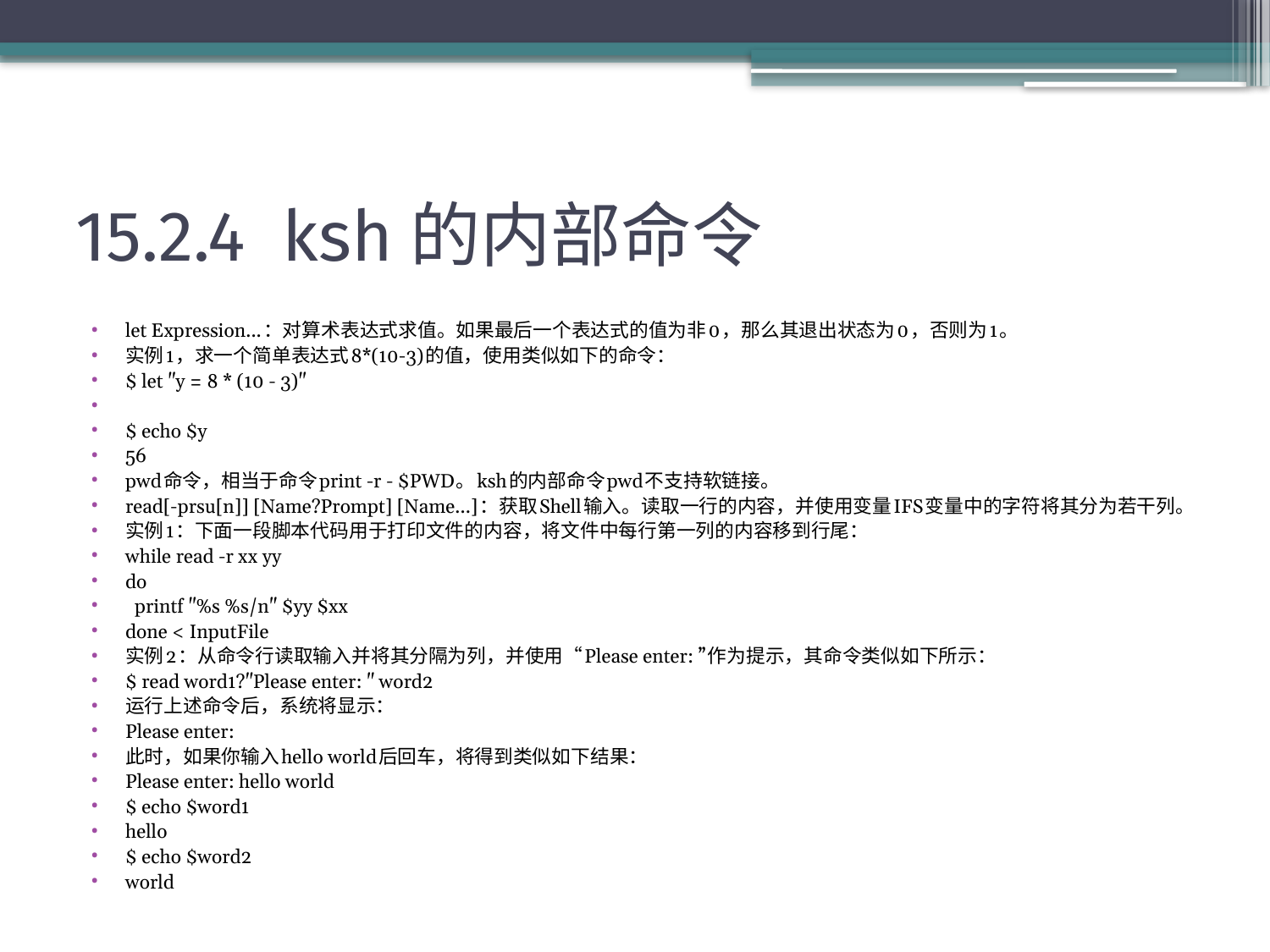

# 15.2.4  ksh的内部命令
let Expression...：对算术表达式求值。如果最后一个表达式的值为非0，那么其退出状态为0，否则为1。
实例1，求一个简单表达式8*(10-3)的值，使用类似如下的命令：
$ let "y = 8 * (10 - 3)"

$ echo $y
56
pwd命令，相当于命令print -r - $PWD。ksh的内部命令pwd不支持软链接。
read[-prsu[n]] [Name?Prompt] [Name...]：获取Shell输入。读取一行的内容，并使用变量IFS变量中的字符将其分为若干列。
实例1：下面一段脚本代码用于打印文件的内容，将文件中每行第一列的内容移到行尾：
while read -r xx yy
do
  printf "%s %s/n" $yy $xx
done < InputFile
实例2：从命令行读取输入并将其分隔为列，并使用“Please enter: ”作为提示，其命令类似如下所示：
$ read word1?"Please enter: " word2
运行上述命令后，系统将显示：
Please enter:
此时，如果你输入hello world后回车，将得到类似如下结果：
Please enter: hello world
$ echo $word1
hello
$ echo $word2
world